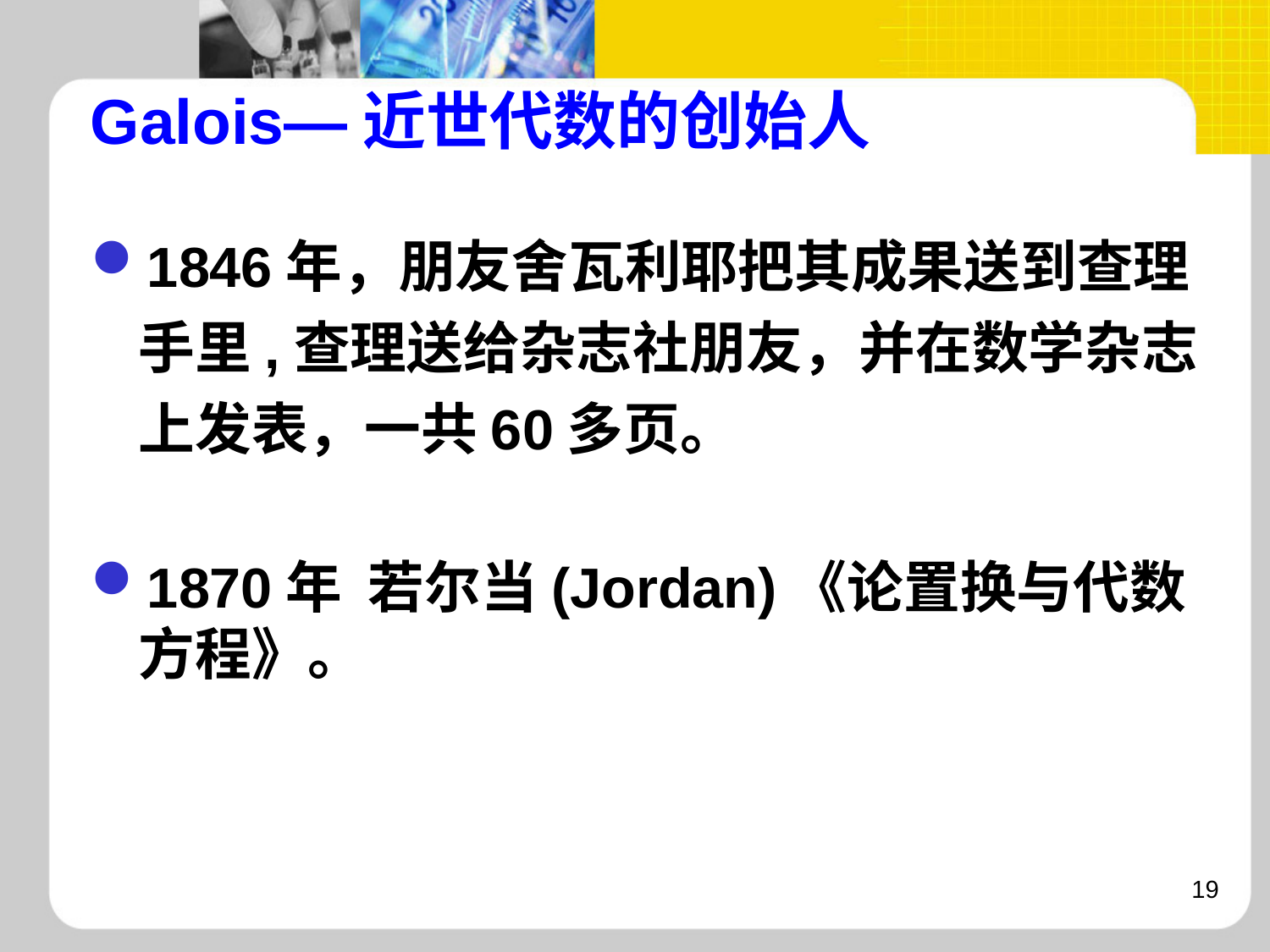

Galois—近世代数的创始人
1846年，朋友舍瓦利耶把其成果送到查理手里,查理送给杂志社朋友，并在数学杂志上发表，一共60多页。

1870年  若尔当(Jordan)《论置换与代数方程》。

19